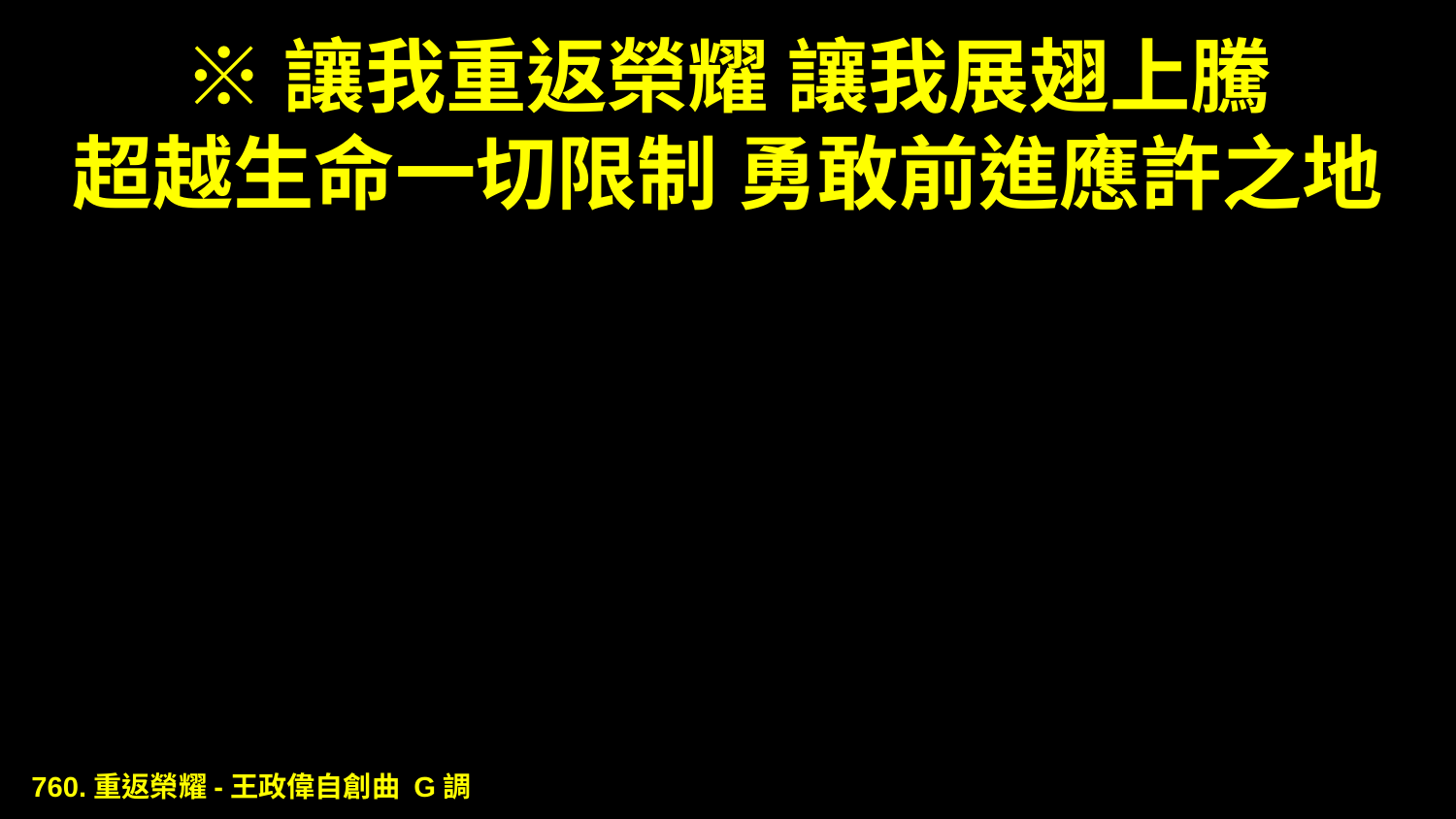

# ※讓我重返榮耀 讓我展翅上騰 超越生命一切限制 勇敢前進應許之地
760.重返榮耀-王政偉自創曲 G調